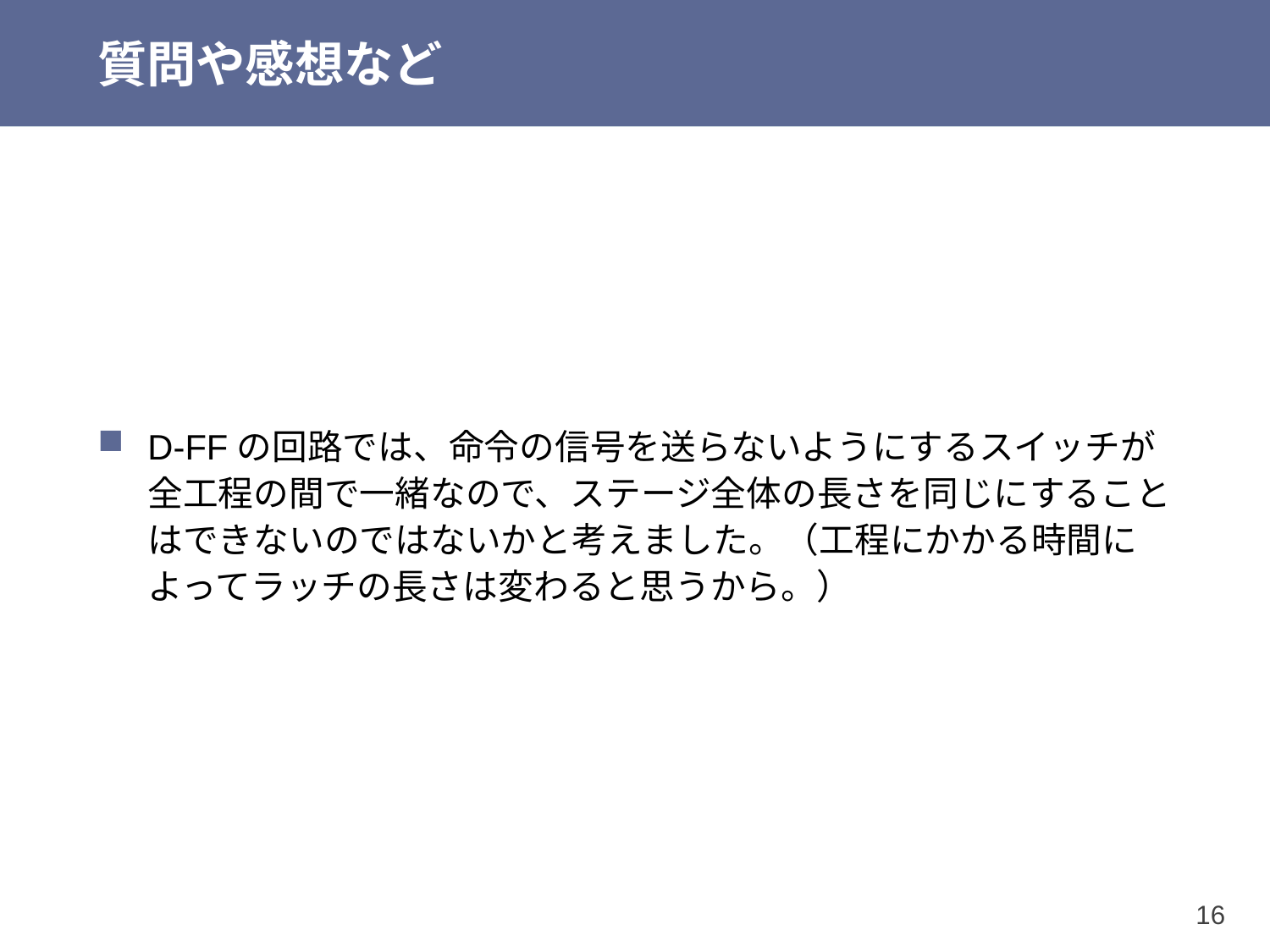

# 質問や感想など
D-FFの回路では、命令の信号を送らないようにするスイッチが全工程の間で一緒なので、ステージ全体の長さを同じにすることはできないのではないかと考えました。（工程にかかる時間によってラッチの長さは変わると思うから。）